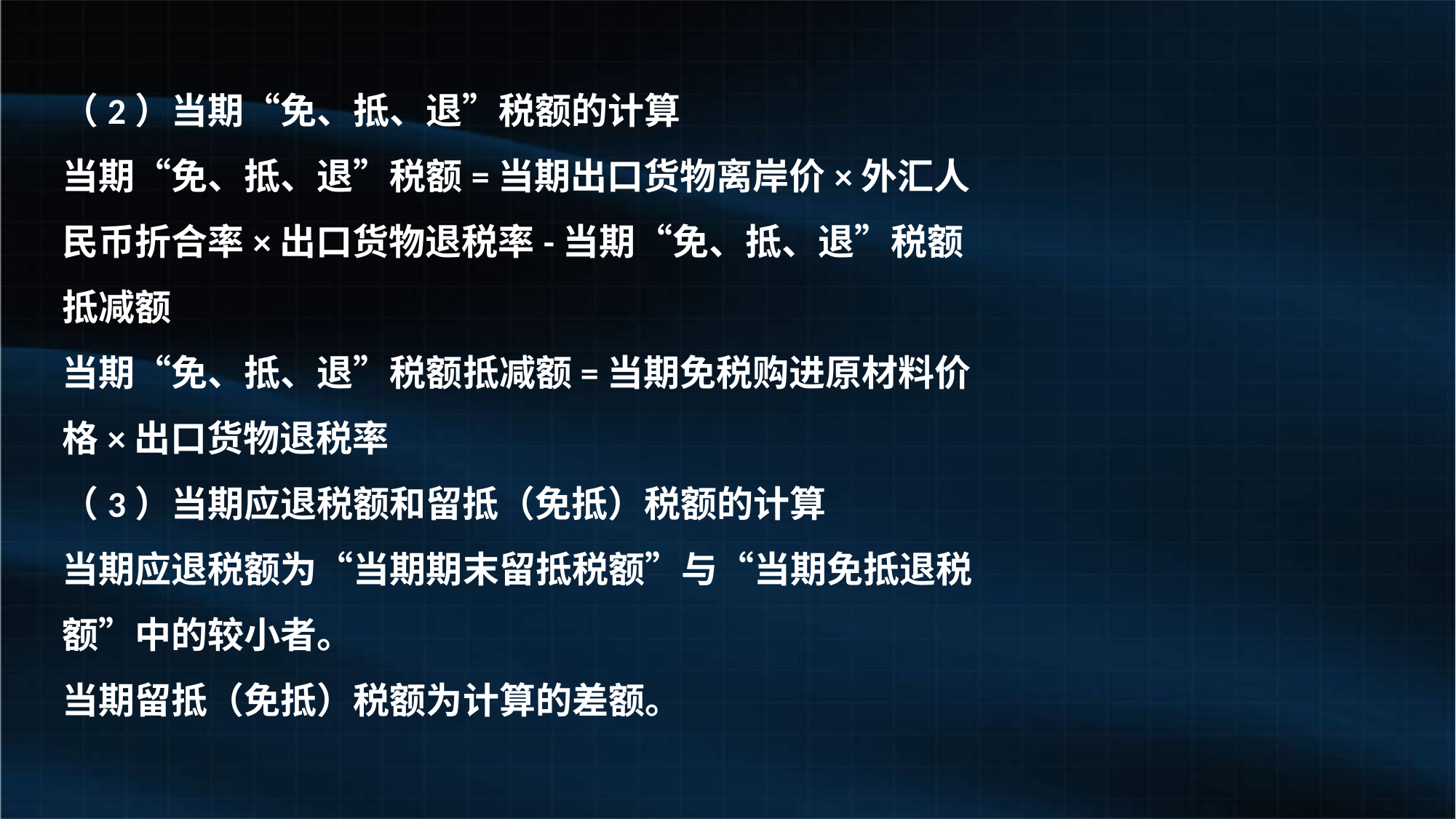

（2）当期“免、抵、退”税额的计算
当期“免、抵、退”税额=当期出口货物离岸价×外汇人民币折合率×出口货物退税率-当期“免、抵、退”税额抵减额
当期“免、抵、退”税额抵减额=当期免税购进原材料价格×出口货物退税率
（3）当期应退税额和留抵（免抵）税额的计算
当期应退税额为“当期期末留抵税额”与“当期免抵退税额”中的较小者。
当期留抵（免抵）税额为计算的差额。